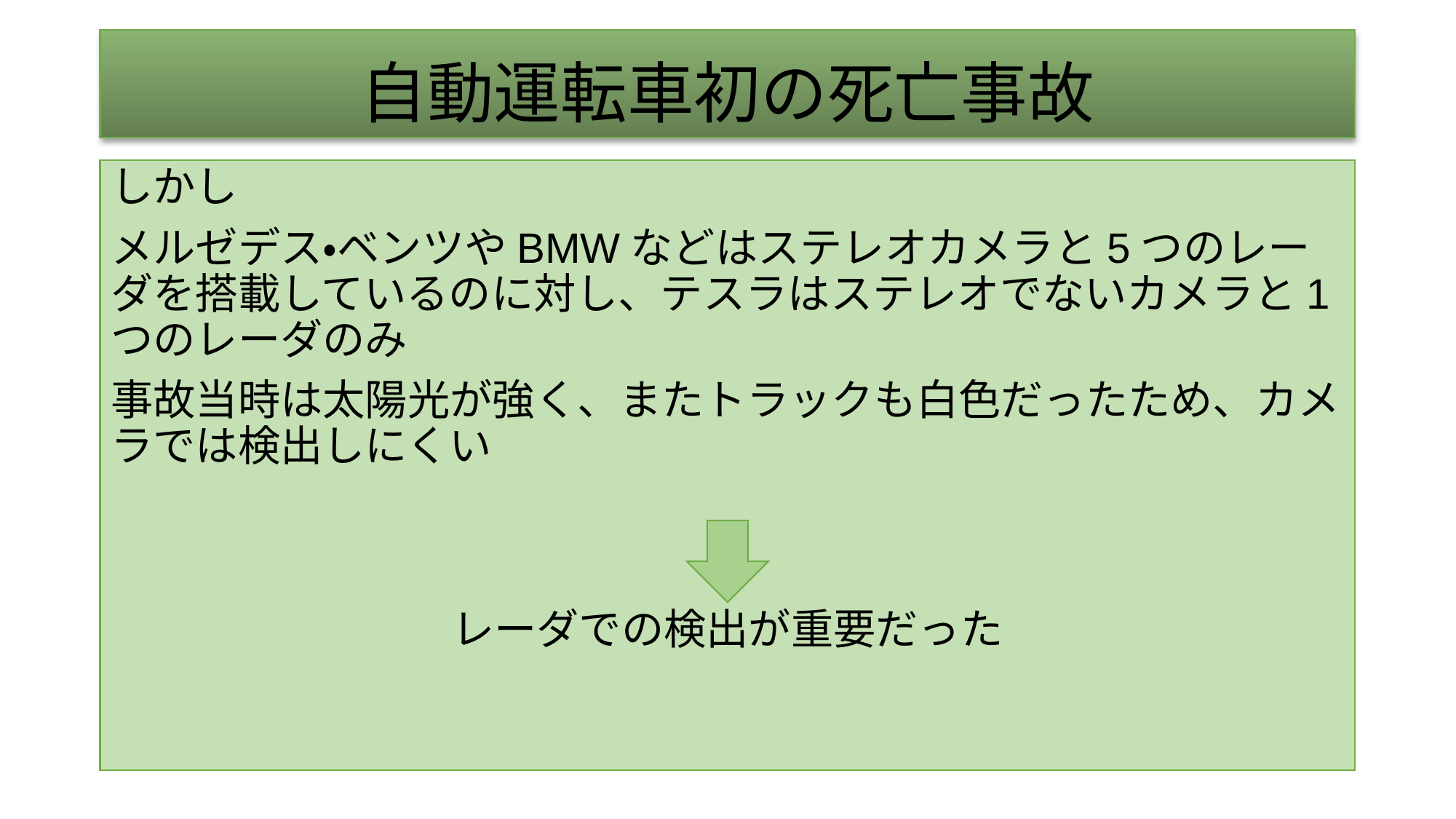

# 自動運転車初の死亡事故
しかし
メルゼデス・ベンツやBMWなどはステレオカメラと5つのレーダを搭載しているのに対し、テスラはステレオでないカメラと1つのレーダのみ
事故当時は太陽光が強く、またトラックも白色だったため、カメラでは検出しにくい

レーダでの検出が重要だった